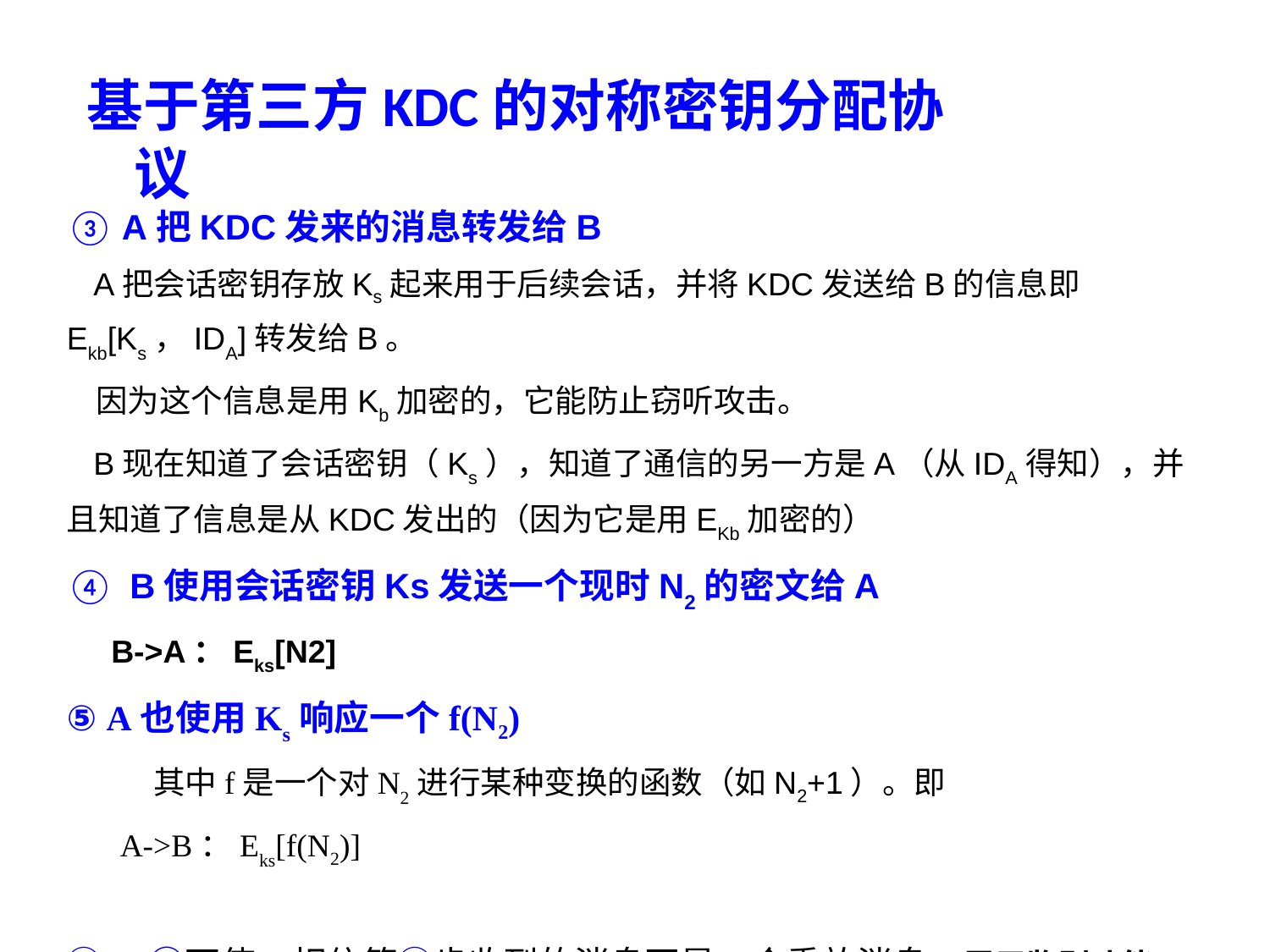

基于第三方KDC的对称密钥分配协议
③ A把KDC发来的消息转发给B
   A把会话密钥存放Ks起来用于后续会话，并将KDC发送给B的信息即Ekb[Ks，IDA]转发给B。
   因为这个信息是用Kb加密的，它能防止窃听攻击。
   B现在知道了会话密钥（Ks），知道了通信的另一方是A（从IDA得知），并且知道了信息是从KDC发出的（因为它是用EKb加密的）
④  B使用会话密钥Ks发送一个现时N2的密文给A
     B->A：Eks[N2]
⑤ A也使用Ks响应一个f(N2)
           其中f是一个对N2进行某种变换的函数（如N2+1）。即
      A->B：Eks[f(N2)]

④、 ⑤可使B相信第③步收到的消息不是一个重放消息，属于鉴别功能